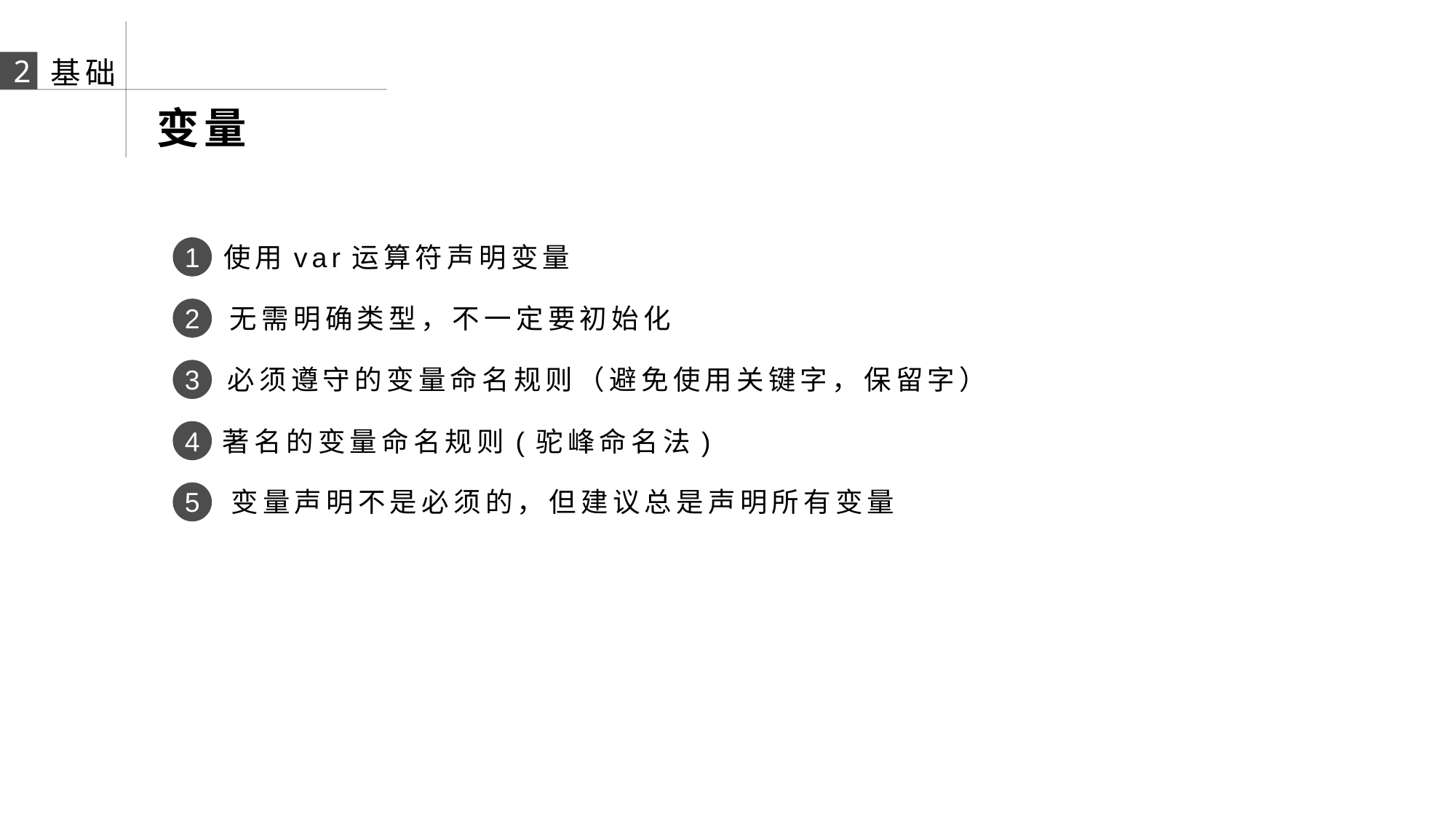

1
2
基础

变量
1

使用var运算符声明变量
2

无需明确类型，不一定要初始化
3

必须遵守的变量命名规则（避免使用关键字，保留字）
4

著名的变量命名规则(驼峰命名法)
5

变量声明不是必须的，但建议总是声明所有变量